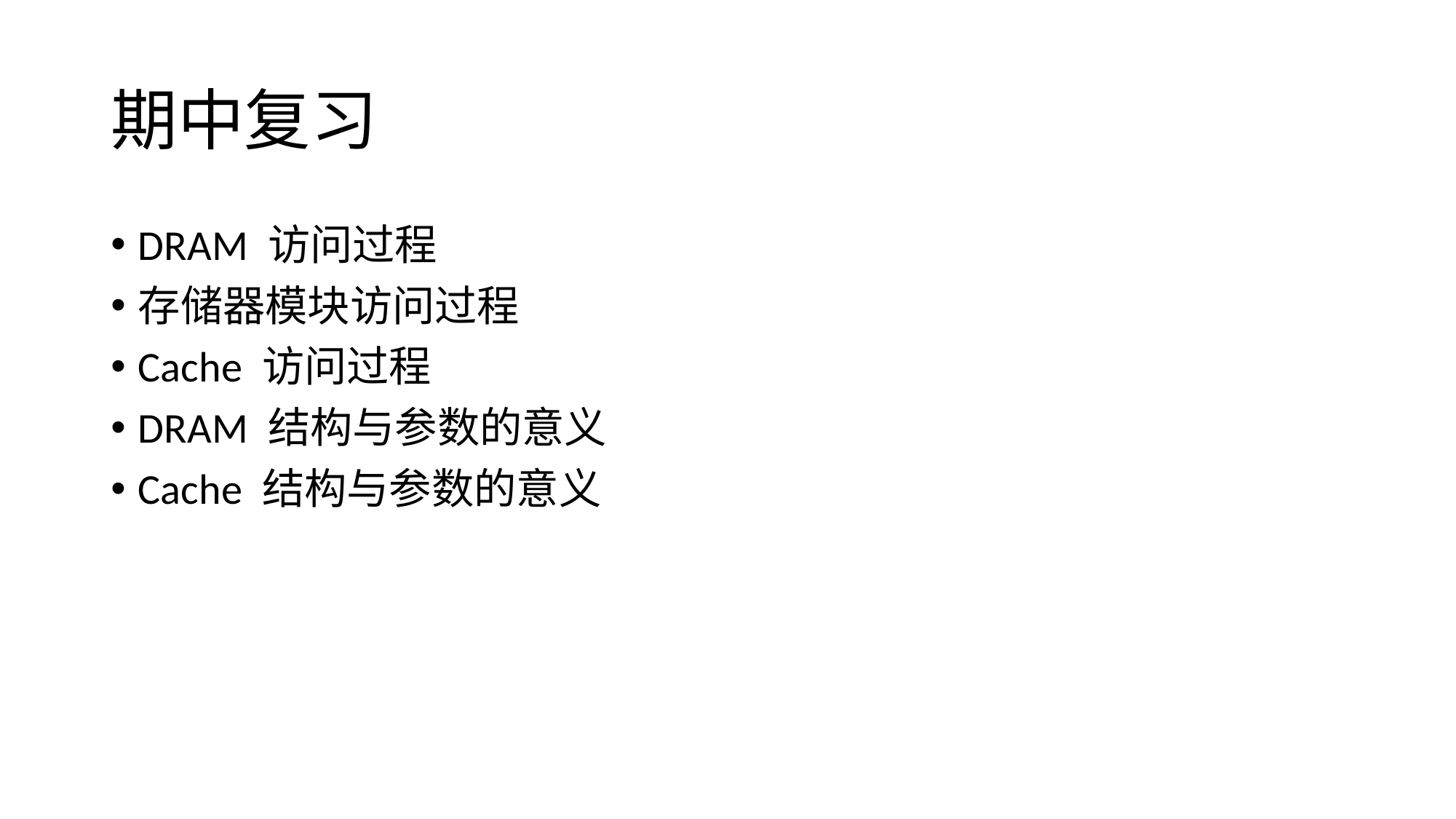

# 期中复习
DRAM 访问过程
存储器模块访问过程
Cache 访问过程
DRAM 结构与参数的意义
Cache 结构与参数的意义